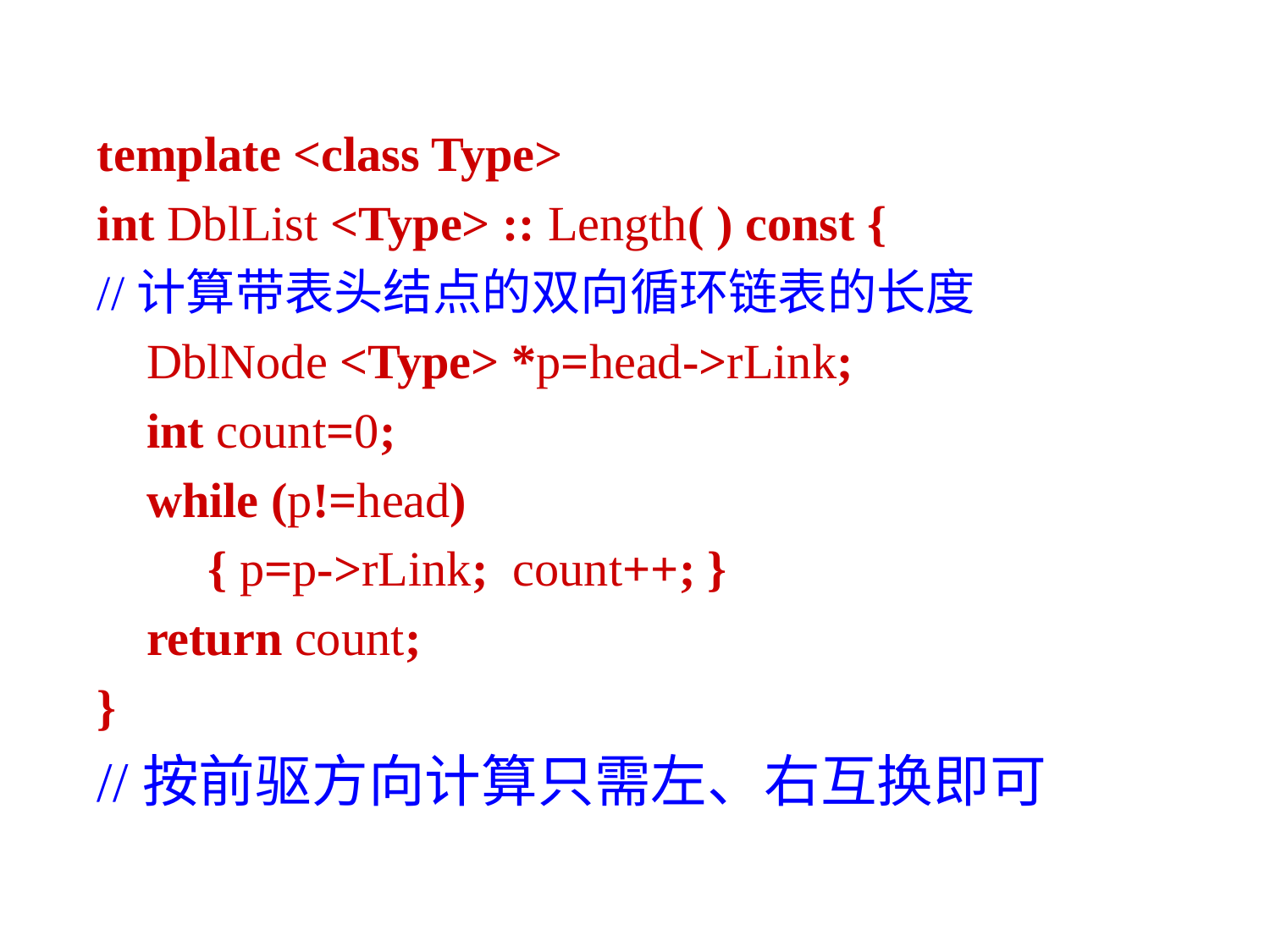

template <class Type>
int DblList <Type> :: Length( ) const {
//计算带表头结点的双向循环链表的长度
    DblNode <Type> *p=head->rLink;
    int count=0;
    while (p!=head)
         { p=p->rLink;  count++; }
    return count;
}
//按前驱方向计算只需左、右互换即可
183